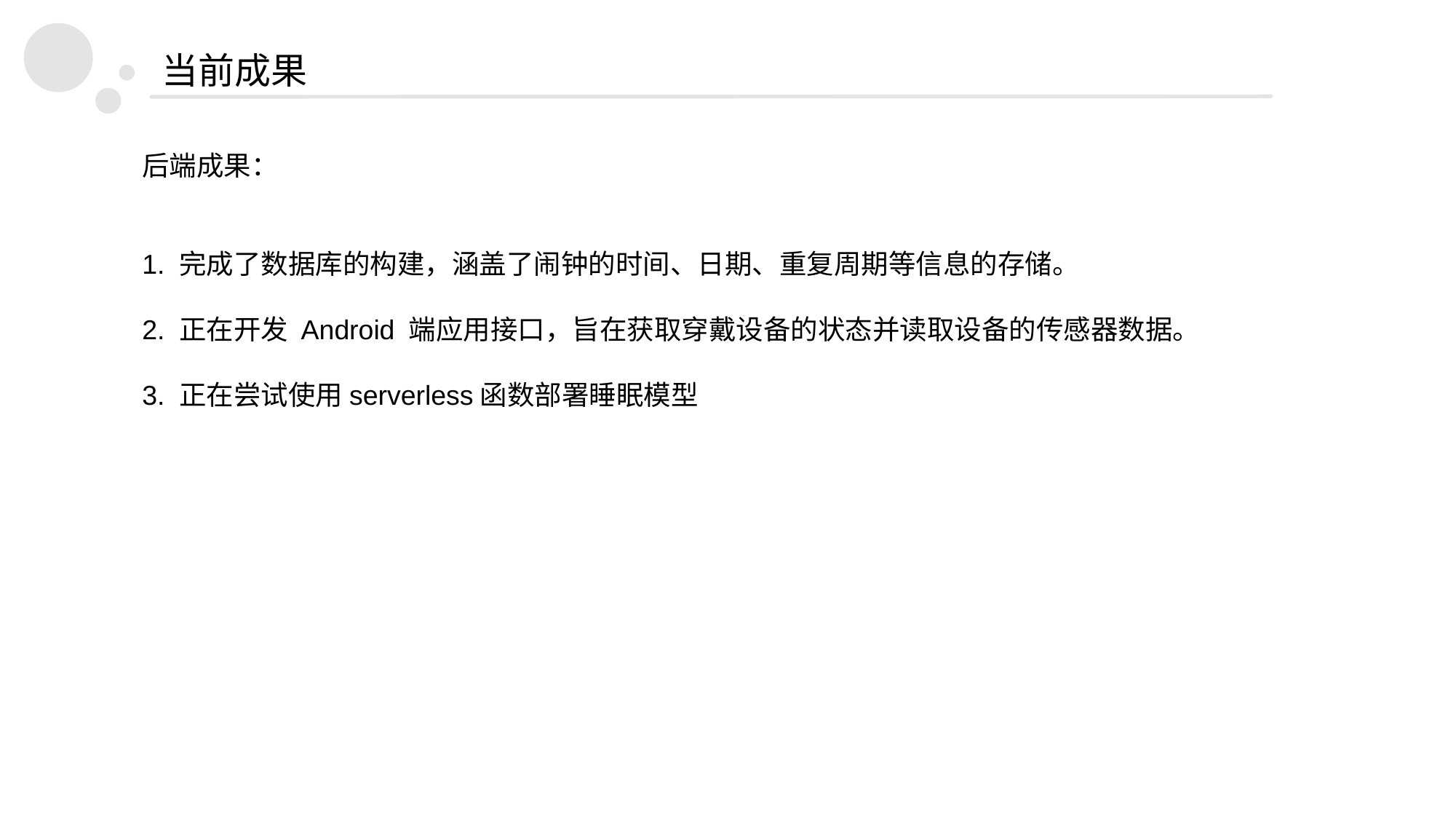

当前成果
后端成果：

1. 完成了数据库的构建，涵盖了闹钟的时间、日期、重复周期等信息的存储。

2. 正在开发 Android 端应用接口，旨在获取穿戴设备的状态并读取设备的传感器数据。

3. 正在尝试使用serverless函数部署睡眠模型